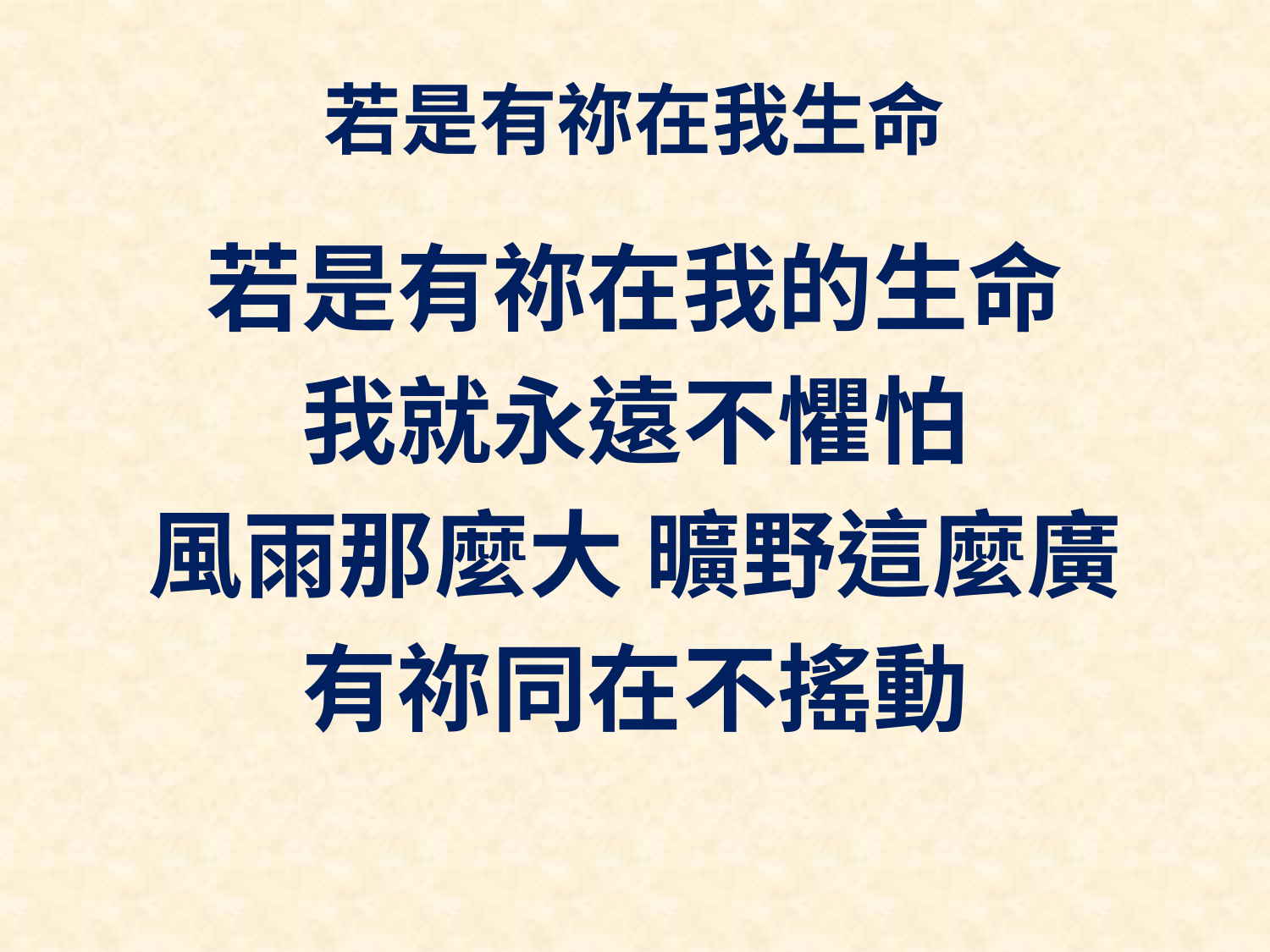

# 若是有祢在我生命
若是有祢在我的生命
我就永遠不懼怕
風雨那麼大 曠野這麼廣
有祢同在不搖動